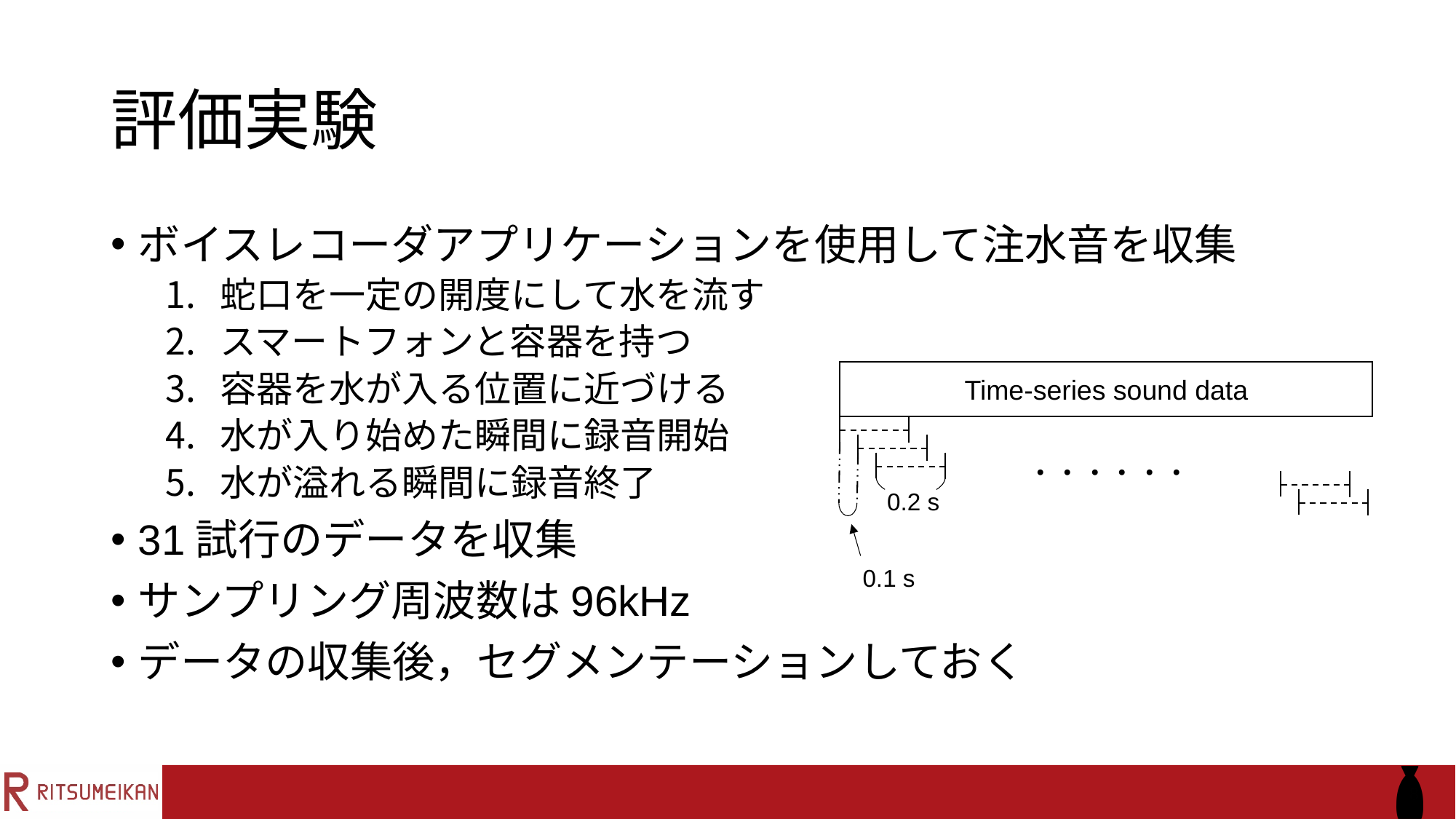

# 評価実験
ボイスレコーダアプリケーションを使用して注水音を収集
蛇口を一定の開度にして水を流す
スマートフォンと容器を持つ
容器を水が入る位置に近づける
水が入り始めた瞬間に録音開始
水が溢れる瞬間に録音終了
31試行のデータを収集
サンプリング周波数は96kHz
データの収集後，セグメンテーションしておく
Time-series sound data
・・・・・・

0.2 s

0.1 s
8